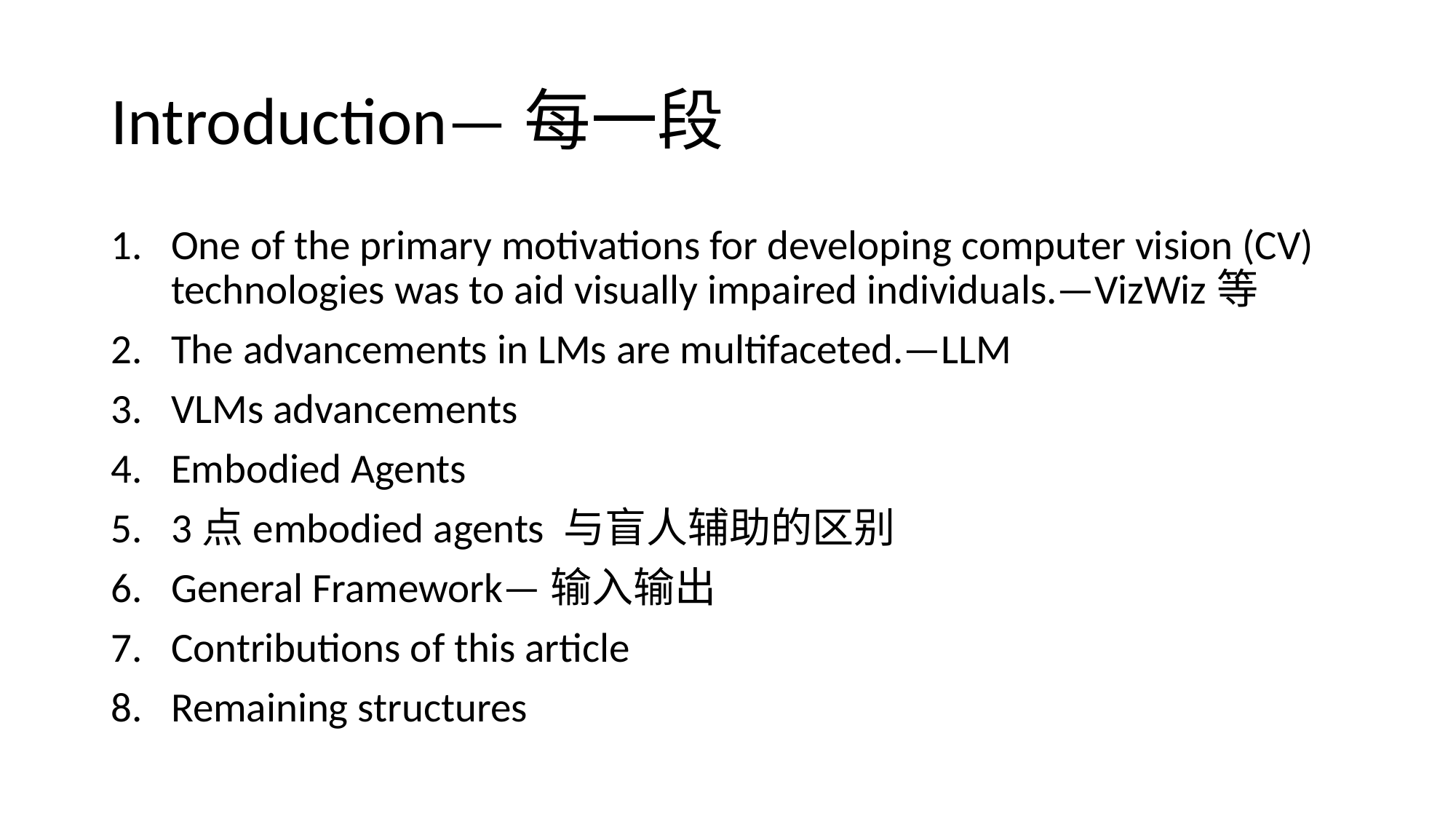

# Introduction—每一段
One of the primary motivations for developing computer vision (CV) technologies was to aid visually impaired individuals.—VizWiz等
The advancements in LMs are multifaceted.—LLM
VLMs advancements
Embodied Agents
3点embodied agents 与盲人辅助的区别
General Framework—输入输出
Contributions of this article
Remaining structures